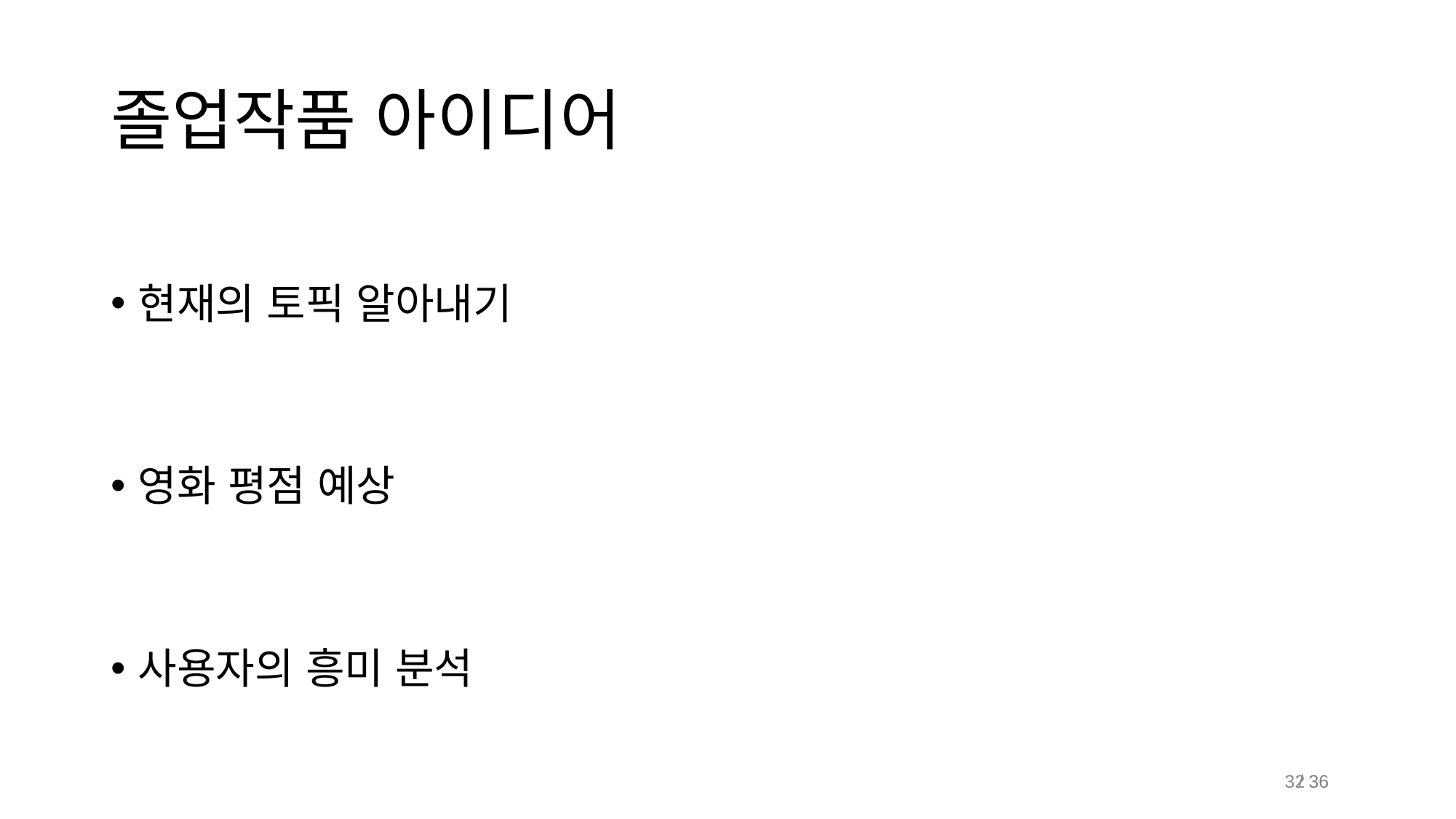

# 졸업작품 아이디어

현재의 토픽 알아내기

영화 평점 예상

사용자의 흥미 분석

32